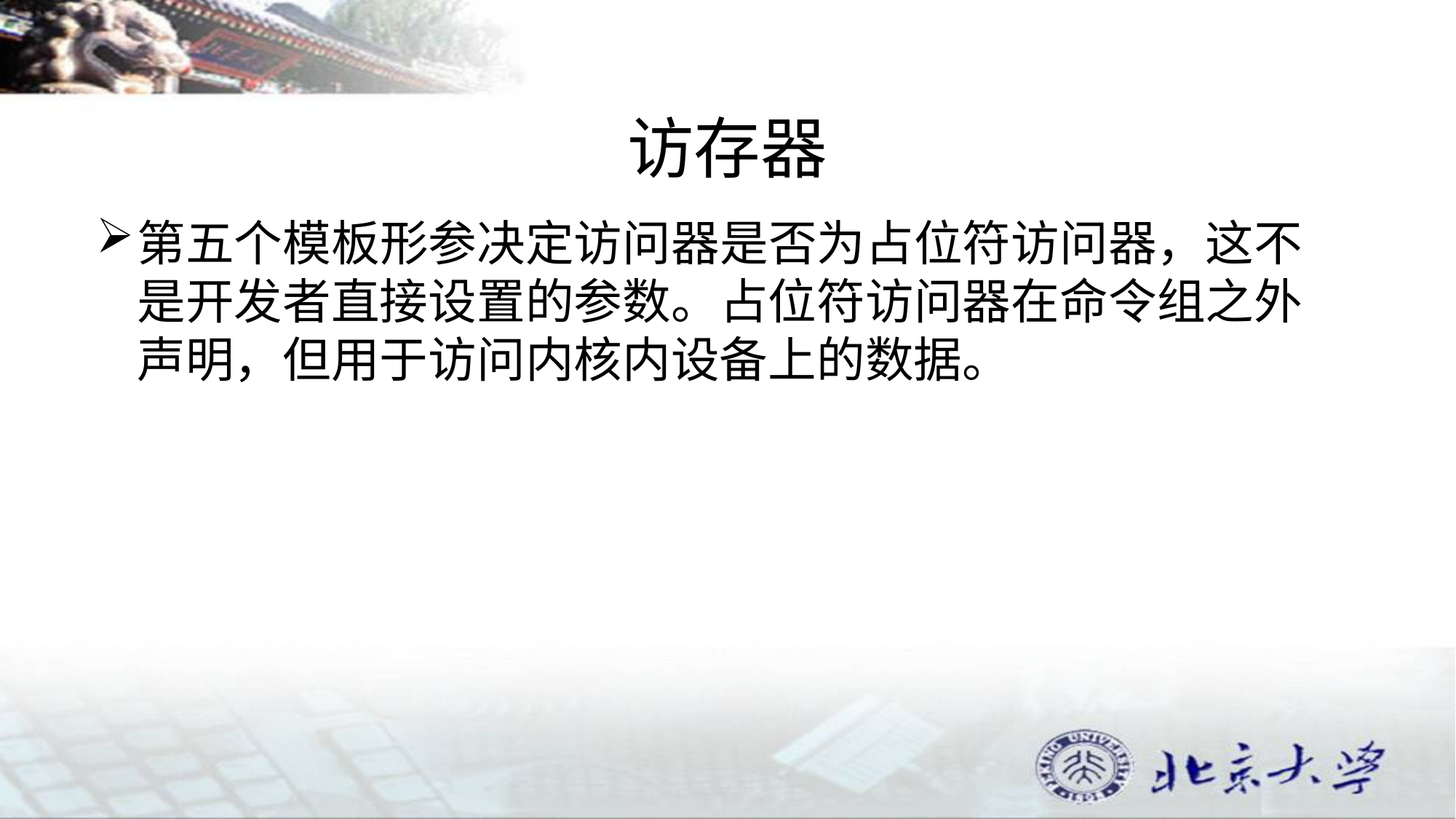

# 访存器
第五个模板形参决定访问器是否为占位符访问器，这不是开发者直接设置的参数。占位符访问器在命令组之外声明，但用于访问内核内设备上的数据。